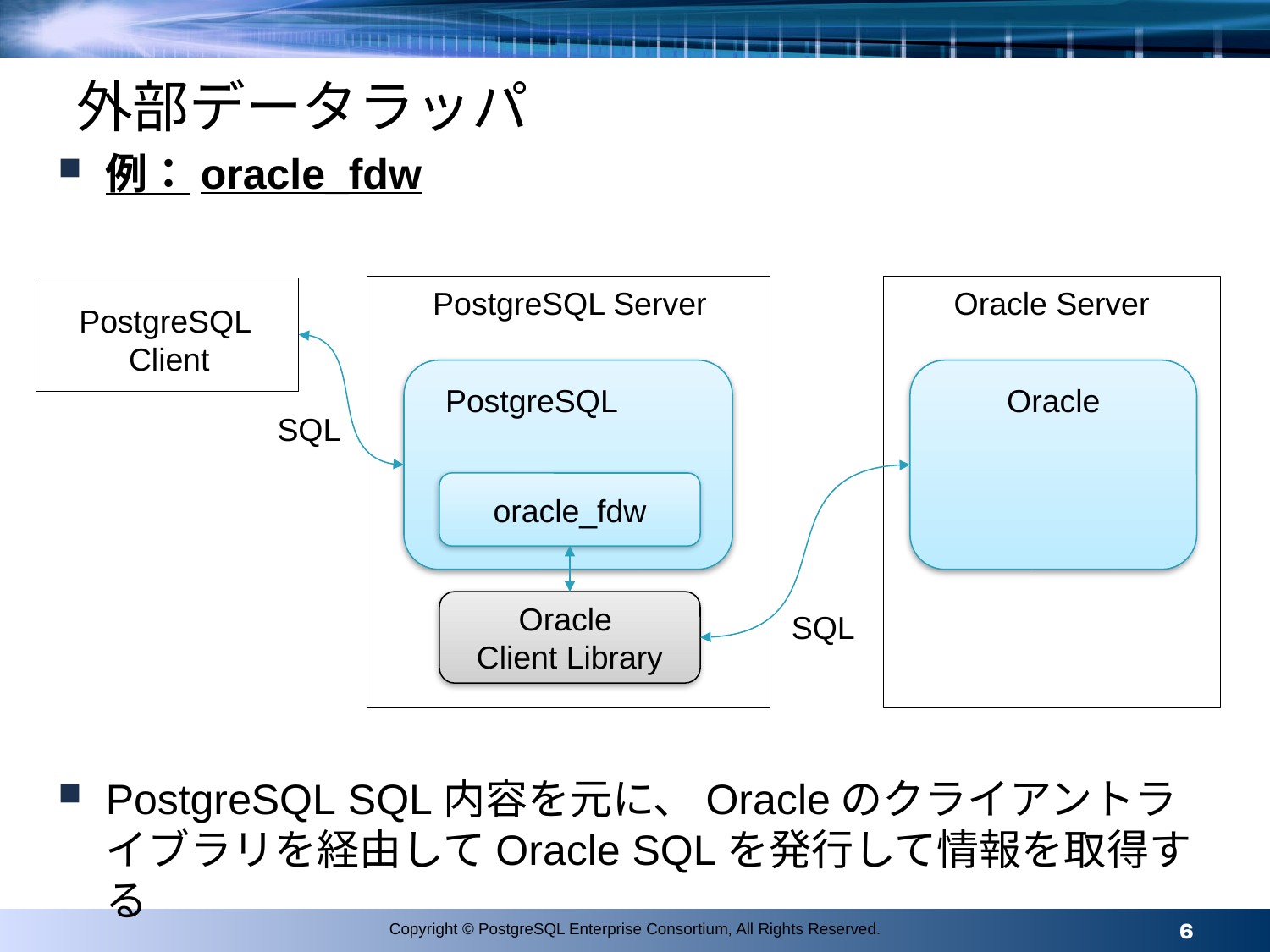

# 外部データラッパ
例：oracle_fdw

PostgreSQL Server
Oracle Server
PostgreSQL
Client

PostgreSQL
Oracle
SQL
oracle_fdw
Oracle
Client Library
SQL
PostgreSQL SQL内容を元に、Oracleのクライアントライブラリを経由してOracle SQLを発行して情報を取得する

6